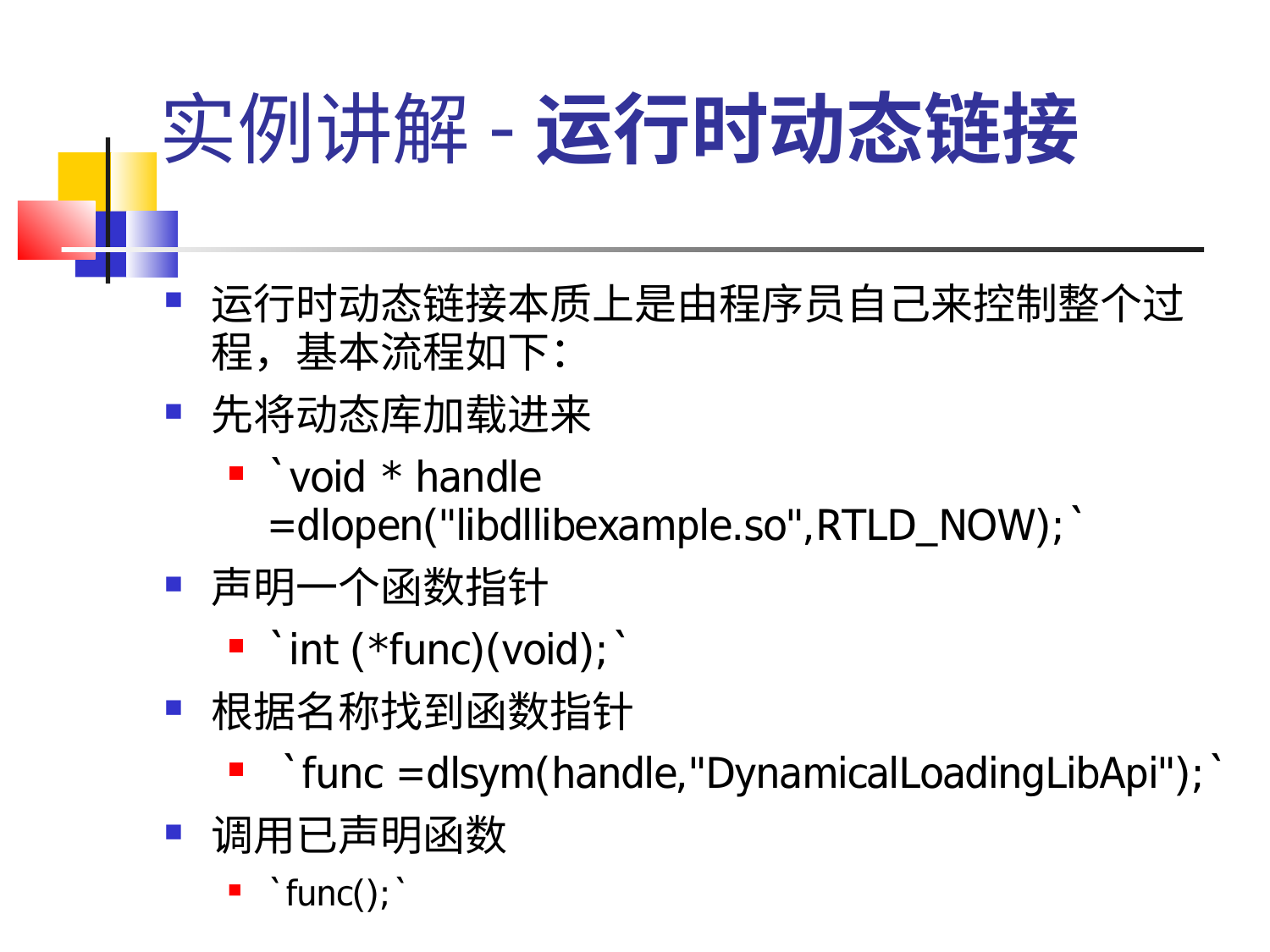

# 实例讲解-运行时动态链接
运行时动态链接本质上是由程序员自己来控制整个过程，基本流程如下：
先将动态库加载进来
`void * handle =dlopen("libdllibexample.so",RTLD_NOW);`
声明一个函数指针
`int (*func)(void);`
根据名称找到函数指针
 `func =dlsym(handle,"DynamicalLoadingLibApi");`
调用已声明函数
`func();`